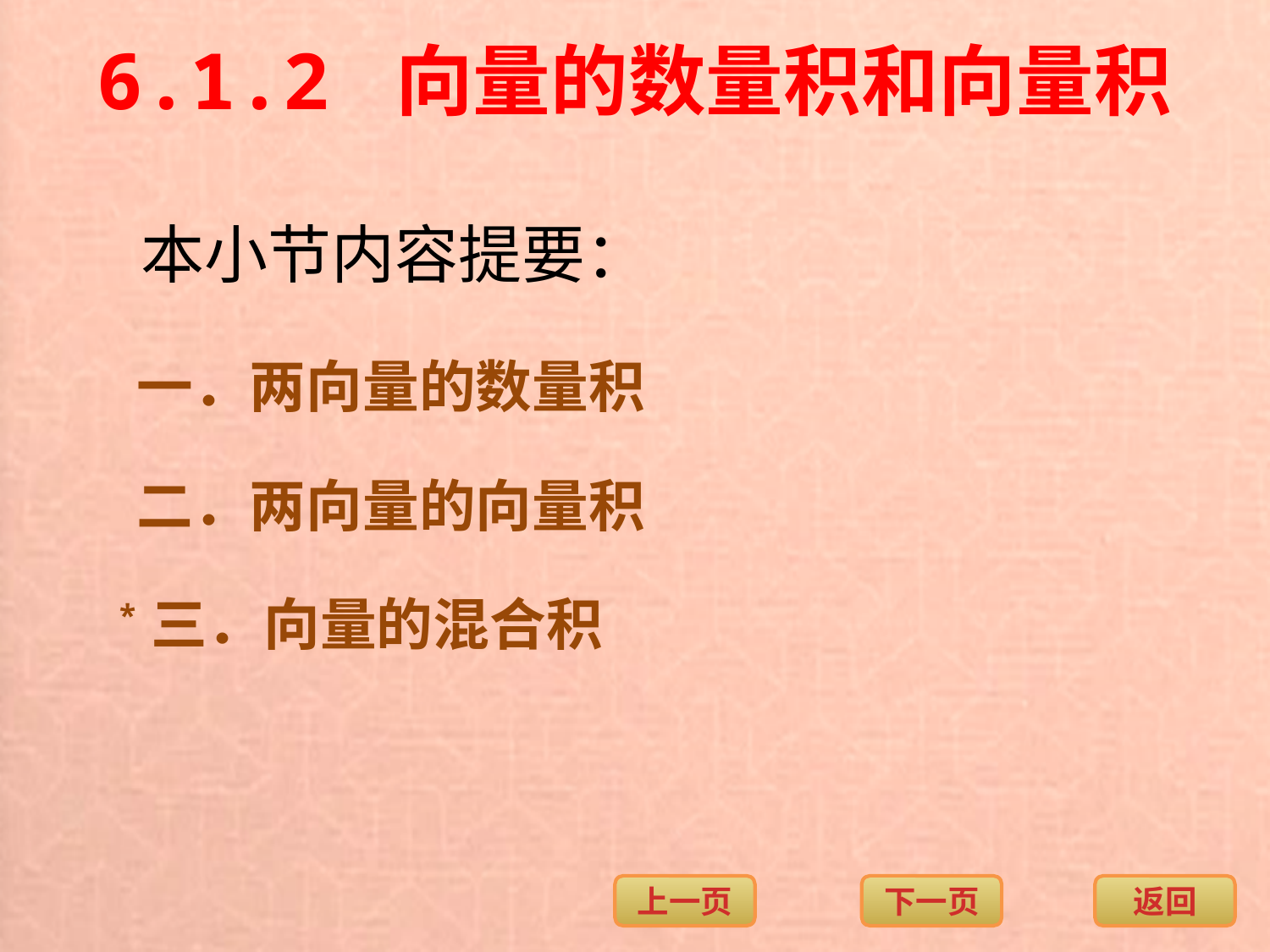

6.1.2 向量的数量积和向量积
本小节内容提要：
一．两向量的数量积
二．两向量的向量积
*三．向量的混合积